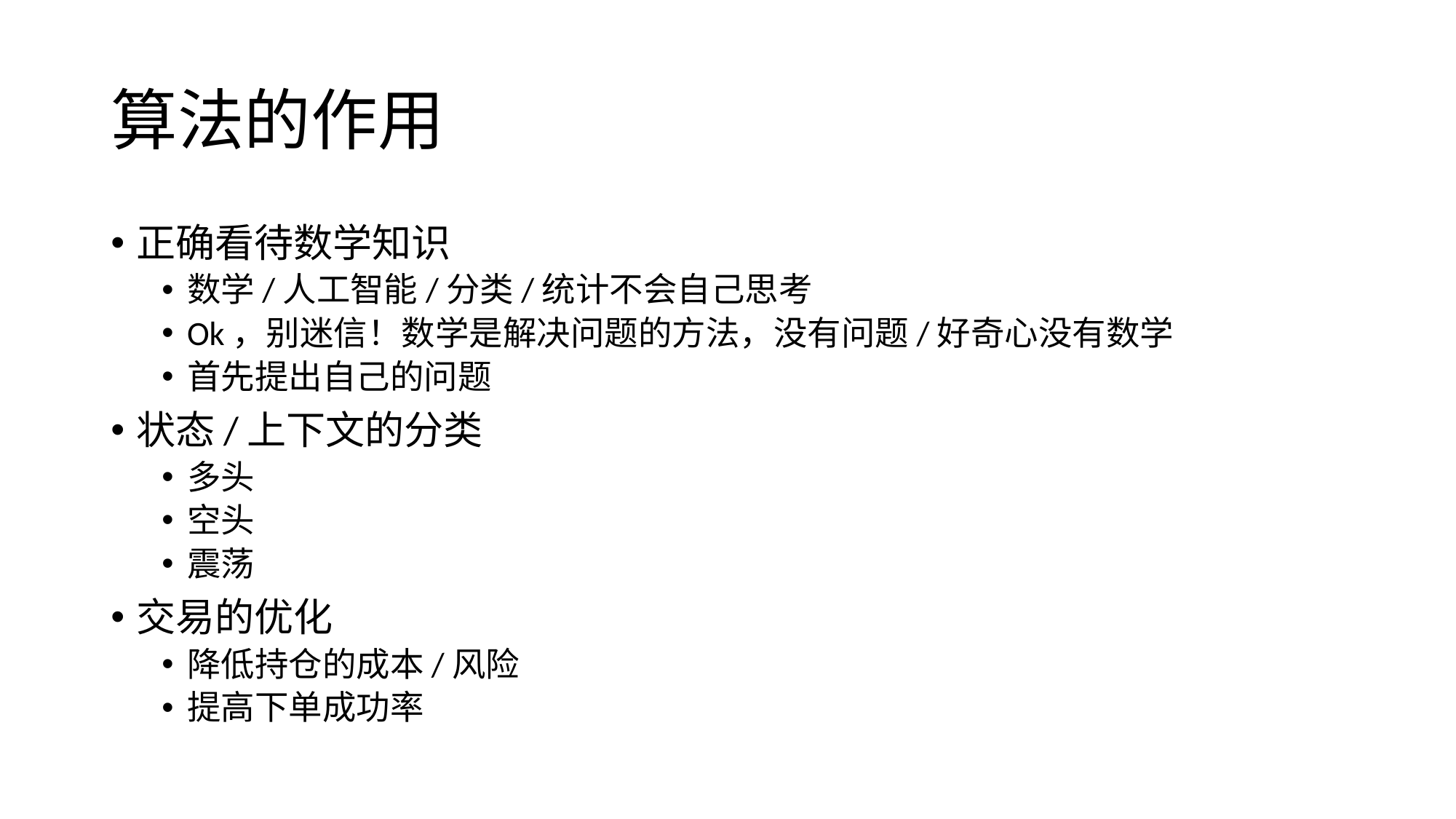

# 算法的作用
正确看待数学知识
数学/人工智能/分类/统计不会自己思考
Ok，别迷信！数学是解决问题的方法，没有问题/好奇心没有数学
首先提出自己的问题
状态/上下文的分类
多头
空头
震荡
交易的优化
降低持仓的成本/风险
提高下单成功率